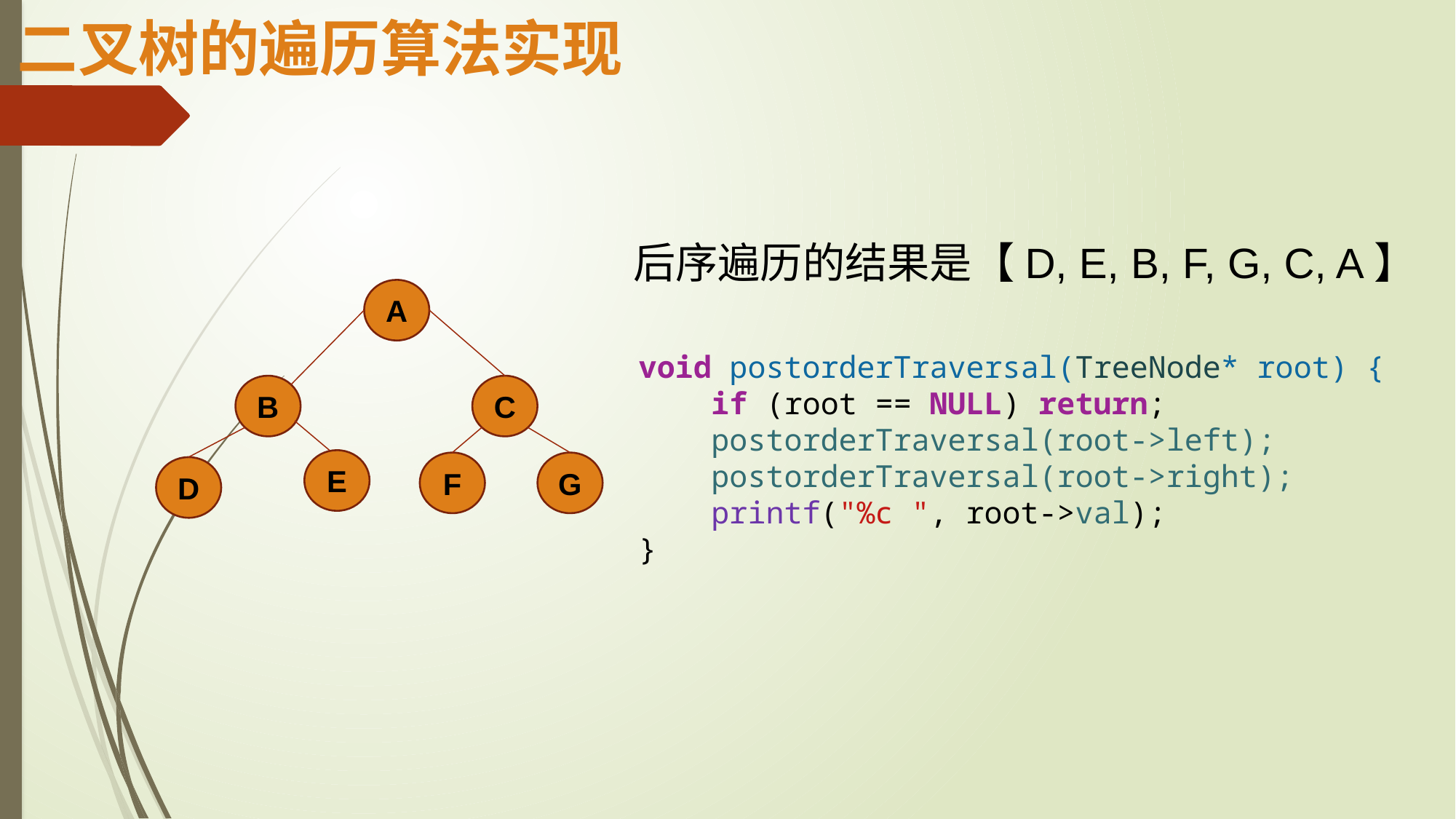

二叉树的遍历算法实现
后序遍历的结果是【D, E, B, F, G, C, A】
A
B
C
E
F
G
D
void postorderTraversal(TreeNode* root) {
    if (root == NULL) return;
    postorderTraversal(root->left);
    postorderTraversal(root->right);
    printf("%c ", root->val);
}